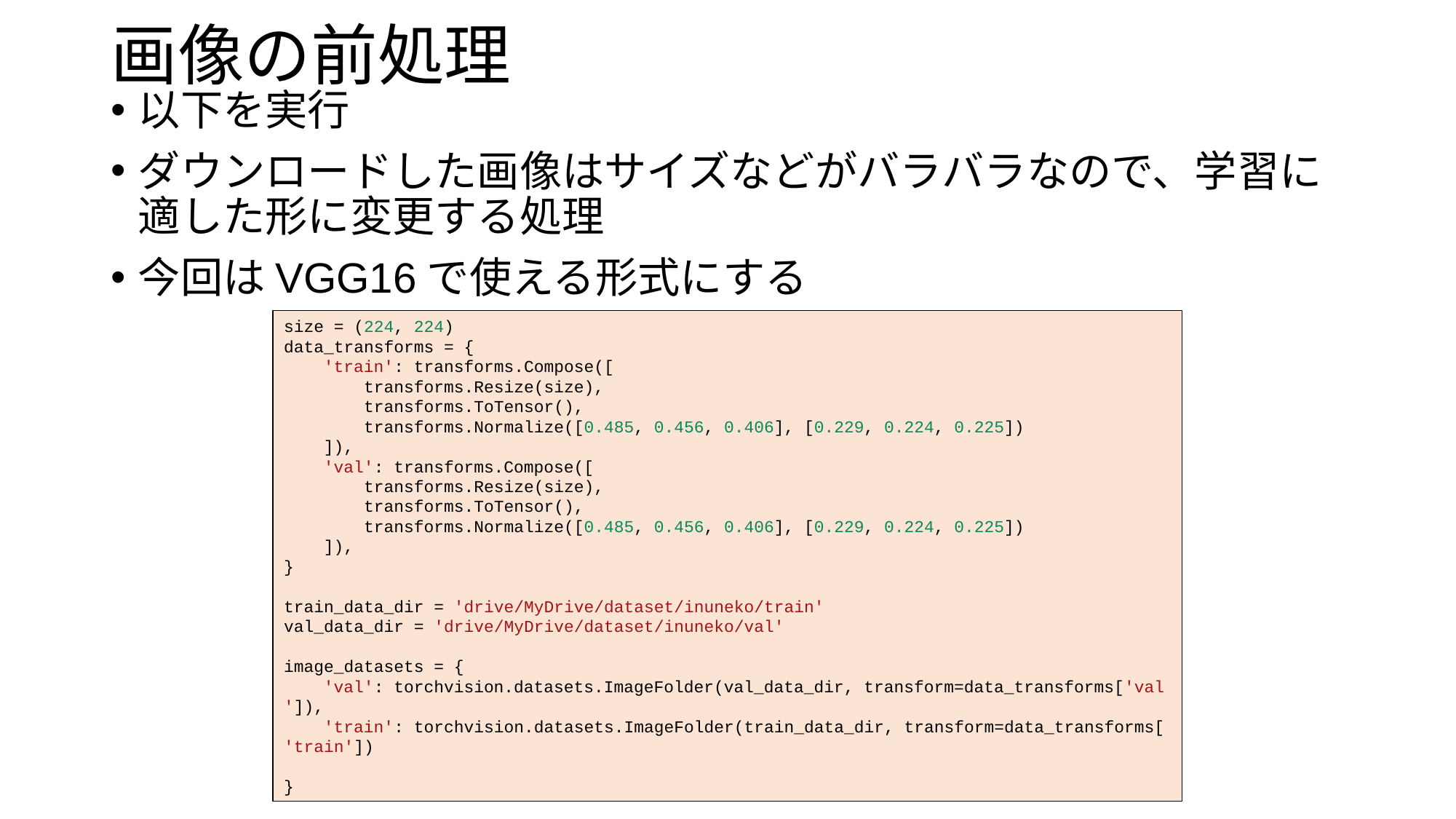

# 画像の前処理
以下を実行
ダウンロードした画像はサイズなどがバラバラなので、学習に適した形に変更する処理
今回はVGG16で使える形式にする

size = (224, 224)
data_transforms = {
    'train': transforms.Compose([
        transforms.Resize(size),
        transforms.ToTensor(),
        transforms.Normalize([0.485, 0.456, 0.406], [0.229, 0.224, 0.225])
    ]),
    'val': transforms.Compose([
        transforms.Resize(size),
        transforms.ToTensor(),
        transforms.Normalize([0.485, 0.456, 0.406], [0.229, 0.224, 0.225])
    ]),
}

train_data_dir = 'drive/MyDrive/dataset/inuneko/train'
val_data_dir = 'drive/MyDrive/dataset/inuneko/val'
image_datasets = {
    'val': torchvision.datasets.ImageFolder(val_data_dir, transform=data_transforms['val']),
    'train': torchvision.datasets.ImageFolder(train_data_dir, transform=data_transforms['train'])

}